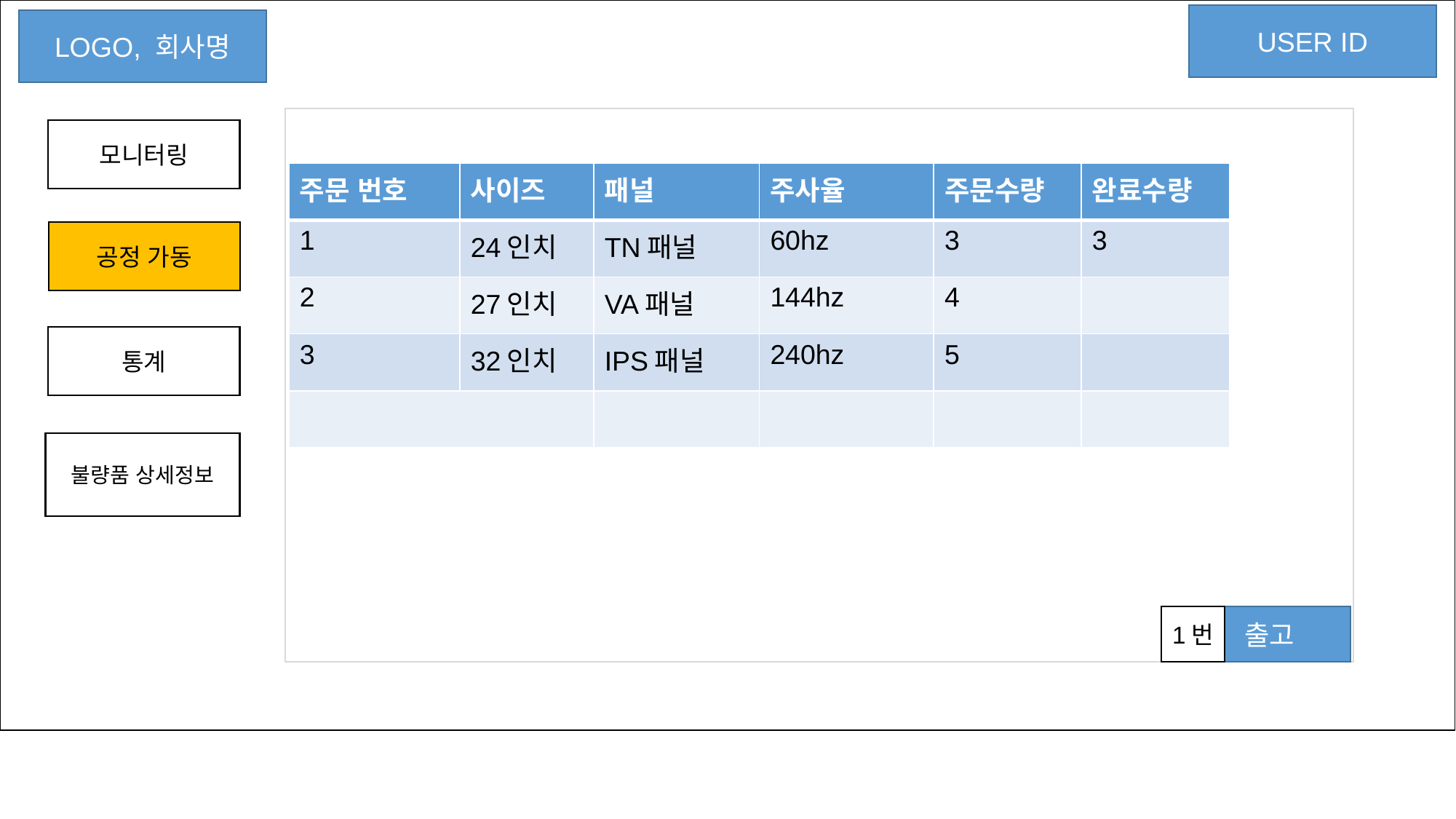

USER ID
LOGO, 회사명

모니터링
| 주문 번호 | 사이즈 | 패널 | 주사율 | 주문수량 | 완료수량 |
| --- | --- | --- | --- | --- | --- |
| 1 | 24인치 | TN패널 | 60hz | 3 | 3 |
| 2 | 27인치 | VA패널 | 144hz | 4 |  |
| 3 | 32인치 | IPS패널 | 240hz | 5 |  |
|  |  |  |  |  |  |
공정 가동
통계
불량품 상세정보
1번
출고